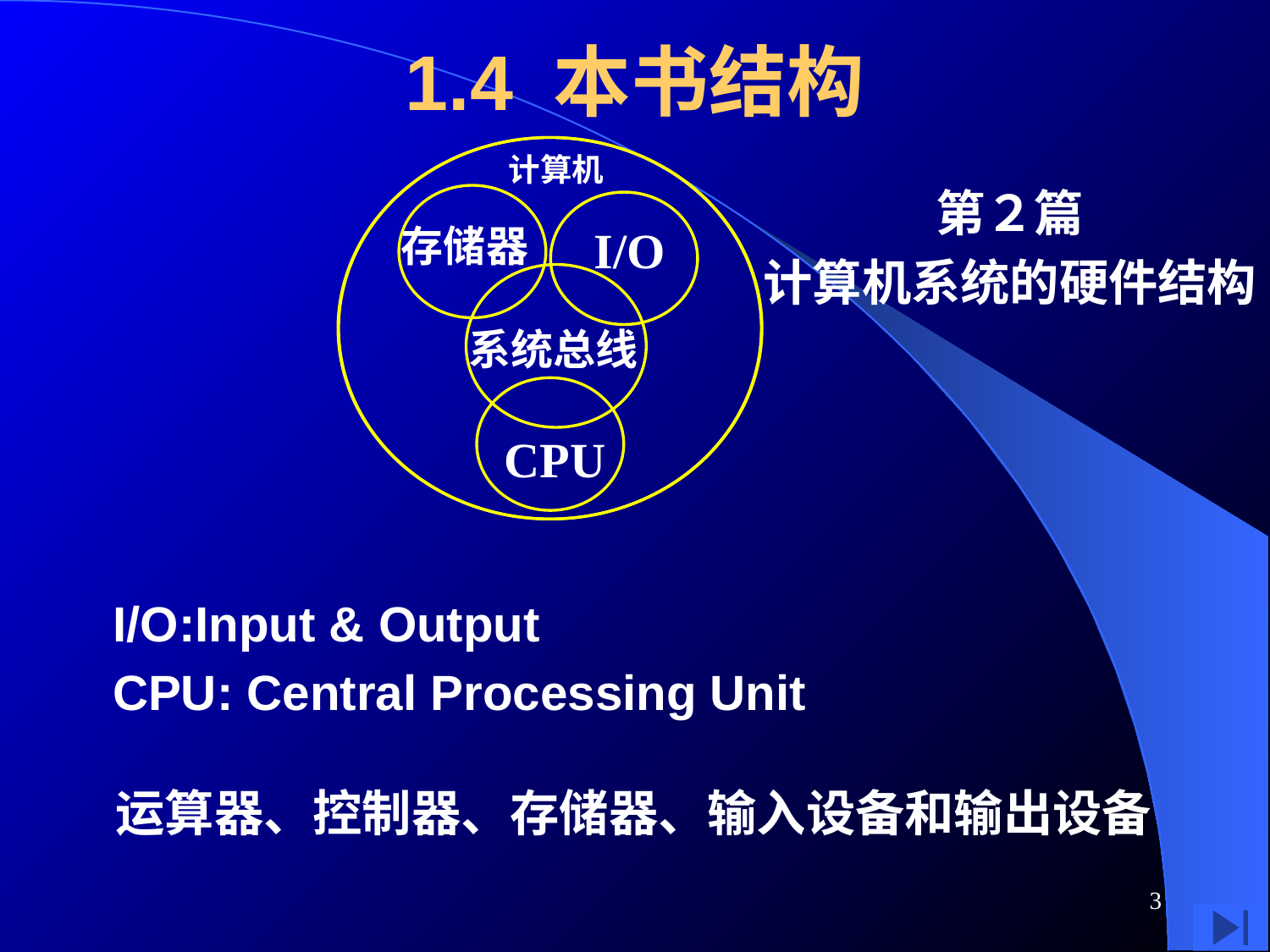

# 1.4 本书结构

计算机

存储器

系统总线

CPU
I/O

第２篇
计算机系统的硬件结构

I/O:Input & Output
CPU: Central Processing Unit
运算器、控制器、存储器、输入设备和输出设备
3